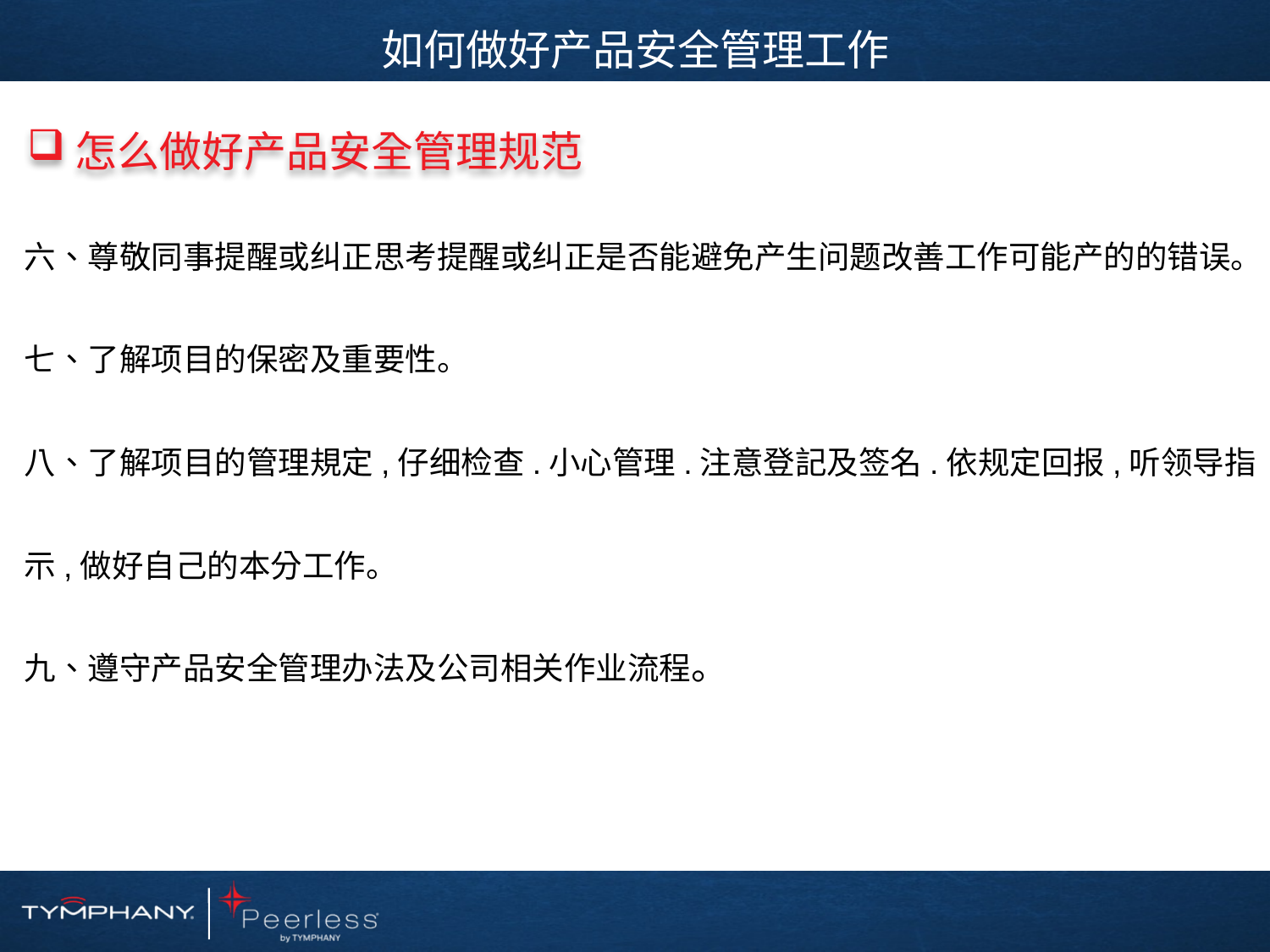

如何做好产品安全管理工作
怎么做好产品安全管理规范
六、尊敬同事提醒或纠正思考提醒或纠正是否能避免产生问题改善工作可能产的的错误。
七、了解项目的保密及重要性。
八、了解项目的管理規定,仔细检查.小心管理.注意登記及签名.依规定回报,听领导指示,做好自己的本分工作。
九、遵守产品安全管理办法及公司相关作业流程。